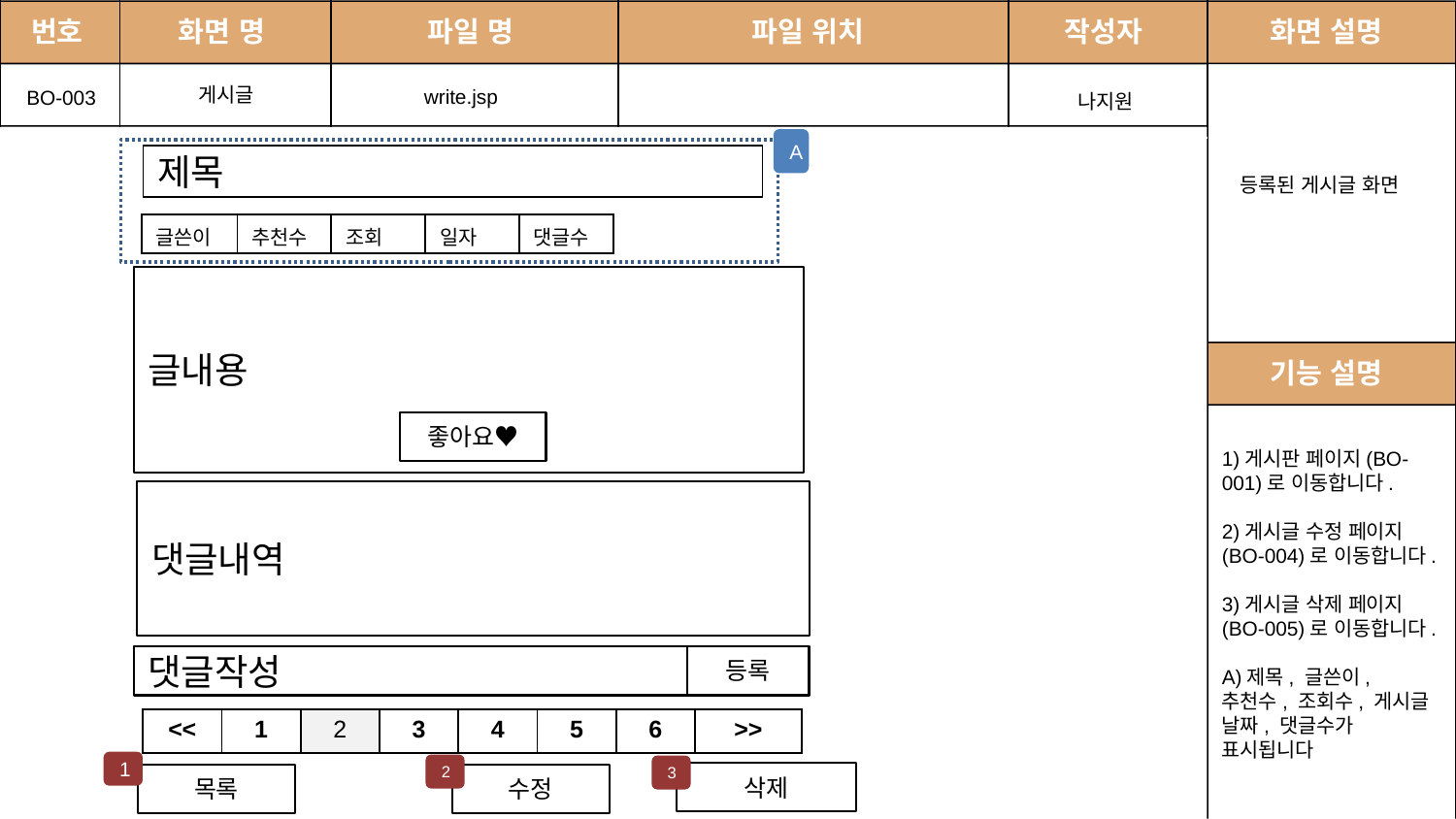

번호
화면 명
파일 명
# 파일 위치
작성자
화면 설명
게시글
write.jsp
BO-003
나지원
A
2
2

제목
등록된 게시글 화면
| 글쓴이 | 추천수 | 조회 | 일자 | 댓글수 |
| --- | --- | --- | --- | --- |
글내용
기능 설명
좋아요♥

1)게시판 페이지(BO-001)로 이동합니다.

2)게시글 수정 페이지(BO-004)로 이동합니다.

3)게시글 삭제 페이지(BO-005)로 이동합니다.

A)제목, 글쓴이, 추천수, 조회수, 게시글 날짜, 댓글수가 표시됩니다

댓글내역
등록
댓글작성
| << | 1 | 2 | 3 | 4 | 5 | 6 | >> |
| --- | --- | --- | --- | --- | --- | --- | --- |
1
2
3
삭제
목록
수정